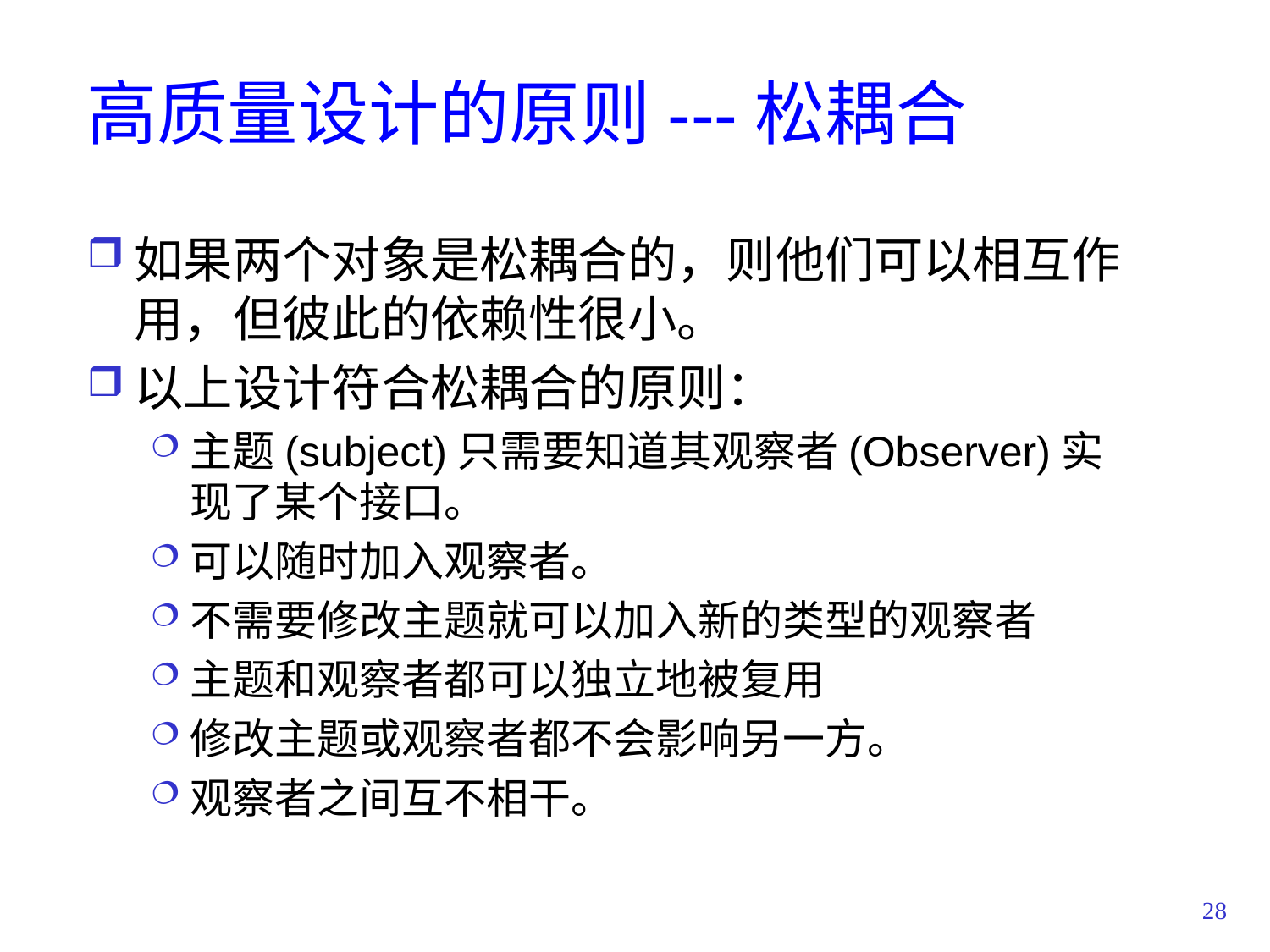

# 高质量设计的原则---松耦合
如果两个对象是松耦合的，则他们可以相互作用，但彼此的依赖性很小。
以上设计符合松耦合的原则：
主题(subject)只需要知道其观察者(Observer)实现了某个接口。
可以随时加入观察者。
不需要修改主题就可以加入新的类型的观察者
主题和观察者都可以独立地被复用
修改主题或观察者都不会影响另一方。
观察者之间互不相干。

28